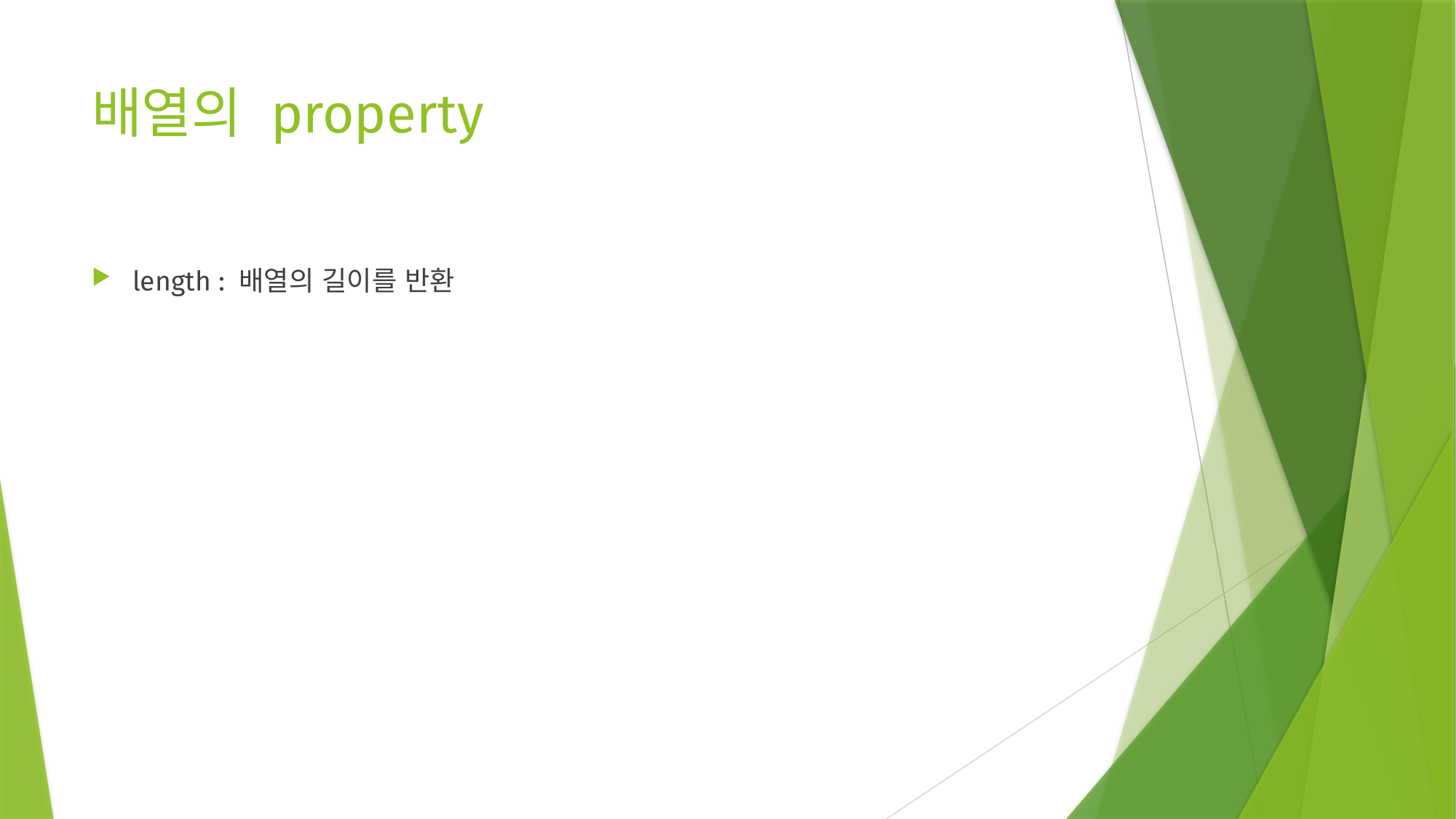

# 배열의 property
length : 배열의 길이를 반환